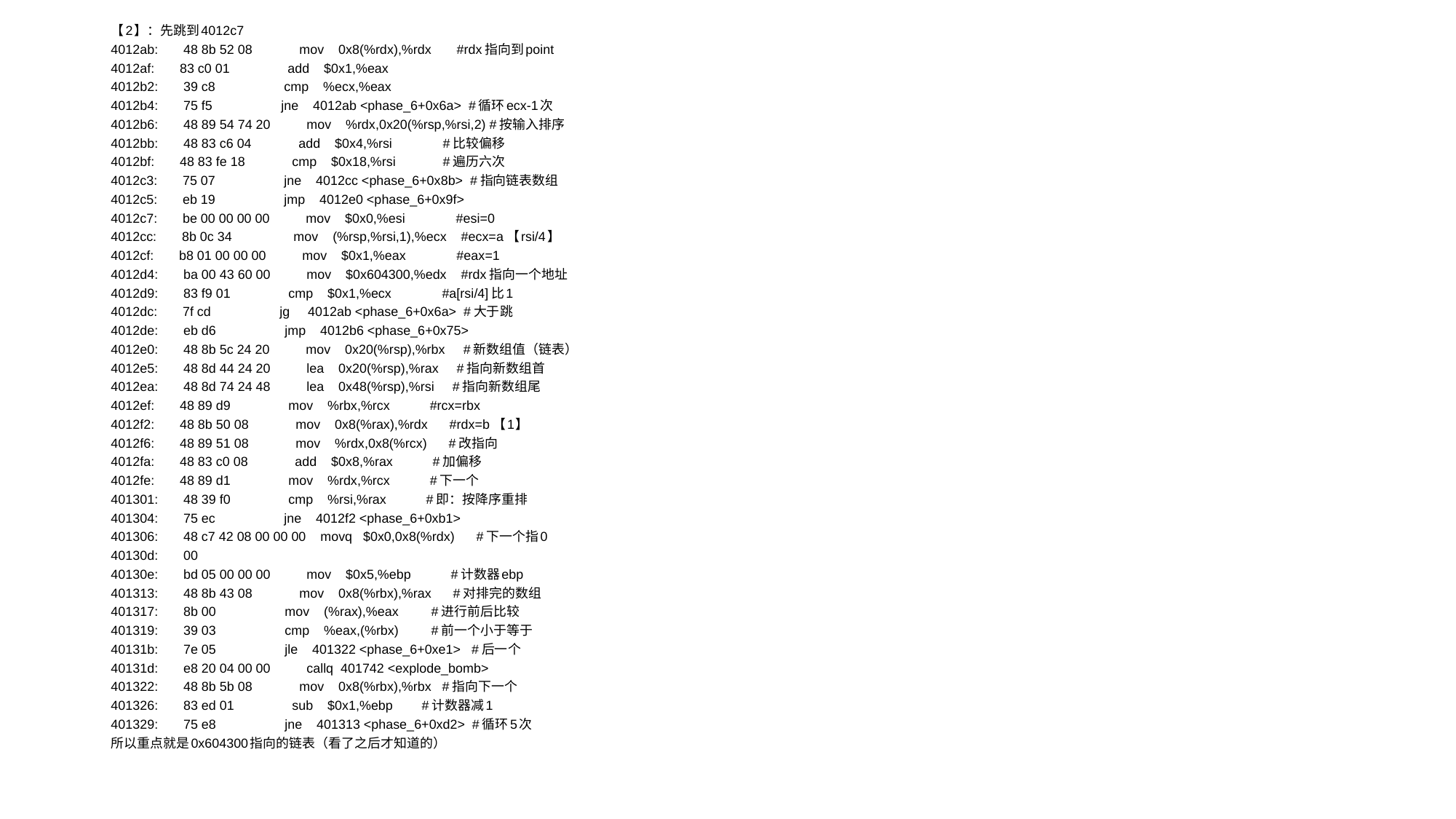

【2】：先跳到4012c7
4012ab:       48 8b 52 08             mov    0x8(%rdx),%rdx       #rdx指向到point
4012af:       83 c0 01                add    $0x1,%eax
4012b2:       39 c8                   cmp    %ecx,%eax
4012b4:       75 f5                   jne    4012ab <phase_6+0x6a>  #循环ecx-1次
4012b6:       48 89 54 74 20          mov    %rdx,0x20(%rsp,%rsi,2) #按输入排序
4012bb:       48 83 c6 04             add    $0x4,%rsi              #比较偏移
4012bf:       48 83 fe 18             cmp    $0x18,%rsi             #遍历六次
4012c3:       75 07                   jne    4012cc <phase_6+0x8b>  #指向链表数组
4012c5:       eb 19                   jmp    4012e0 <phase_6+0x9f>
4012c7:       be 00 00 00 00          mov    $0x0,%esi              #esi=0
4012cc:       8b 0c 34                 mov    (%rsp,%rsi,1),%ecx    #ecx=a【rsi/4】
4012cf:       b8 01 00 00 00          mov    $0x1,%eax              #eax=1
4012d4:       ba 00 43 60 00          mov    $0x604300,%edx    #rdx指向一个地址
4012d9:       83 f9 01                cmp    $0x1,%ecx              #a[rsi/4]比1
4012dc:       7f cd                   jg     4012ab <phase_6+0x6a>  #大于跳
4012de:       eb d6                   jmp    4012b6 <phase_6+0x75>
4012e0:       48 8b 5c 24 20          mov    0x20(%rsp),%rbx     #新数组值（链表）
4012e5:       48 8d 44 24 20          lea    0x20(%rsp),%rax     #指向新数组首
4012ea:       48 8d 74 24 48          lea    0x48(%rsp),%rsi     #指向新数组尾
4012ef:       48 89 d9                mov    %rbx,%rcx           #rcx=rbx
4012f2:       48 8b 50 08             mov    0x8(%rax),%rdx      #rdx=b【1】
4012f6:       48 89 51 08             mov    %rdx,0x8(%rcx)      #改指向
4012fa:       48 83 c0 08             add    $0x8,%rax           #加偏移
4012fe:       48 89 d1                mov    %rdx,%rcx           #下一个
401301:       48 39 f0                cmp    %rsi,%rax           #即：按降序重排
401304:       75 ec                   jne    4012f2 <phase_6+0xb1>
401306:       48 c7 42 08 00 00 00    movq   $0x0,0x8(%rdx)      #下一个指0
40130d:       00
40130e:       bd 05 00 00 00          mov    $0x5,%ebp           #计数器ebp
401313:       48 8b 43 08             mov    0x8(%rbx),%rax      #对排完的数组
401317:       8b 00                   mov    (%rax),%eax         #进行前后比较
401319:       39 03                   cmp    %eax,(%rbx)         #前一个小于等于
40131b:       7e 05                   jle    401322 <phase_6+0xe1>   #后一个
40131d:       e8 20 04 00 00          callq  401742 <explode_bomb>
401322:       48 8b 5b 08             mov    0x8(%rbx),%rbx   #指向下一个
401326:       83 ed 01                sub    $0x1,%ebp        #计数器减1
401329:       75 e8                   jne    401313 <phase_6+0xd2>  #循环5次
所以重点就是0x604300指向的链表（看了之后才知道的）